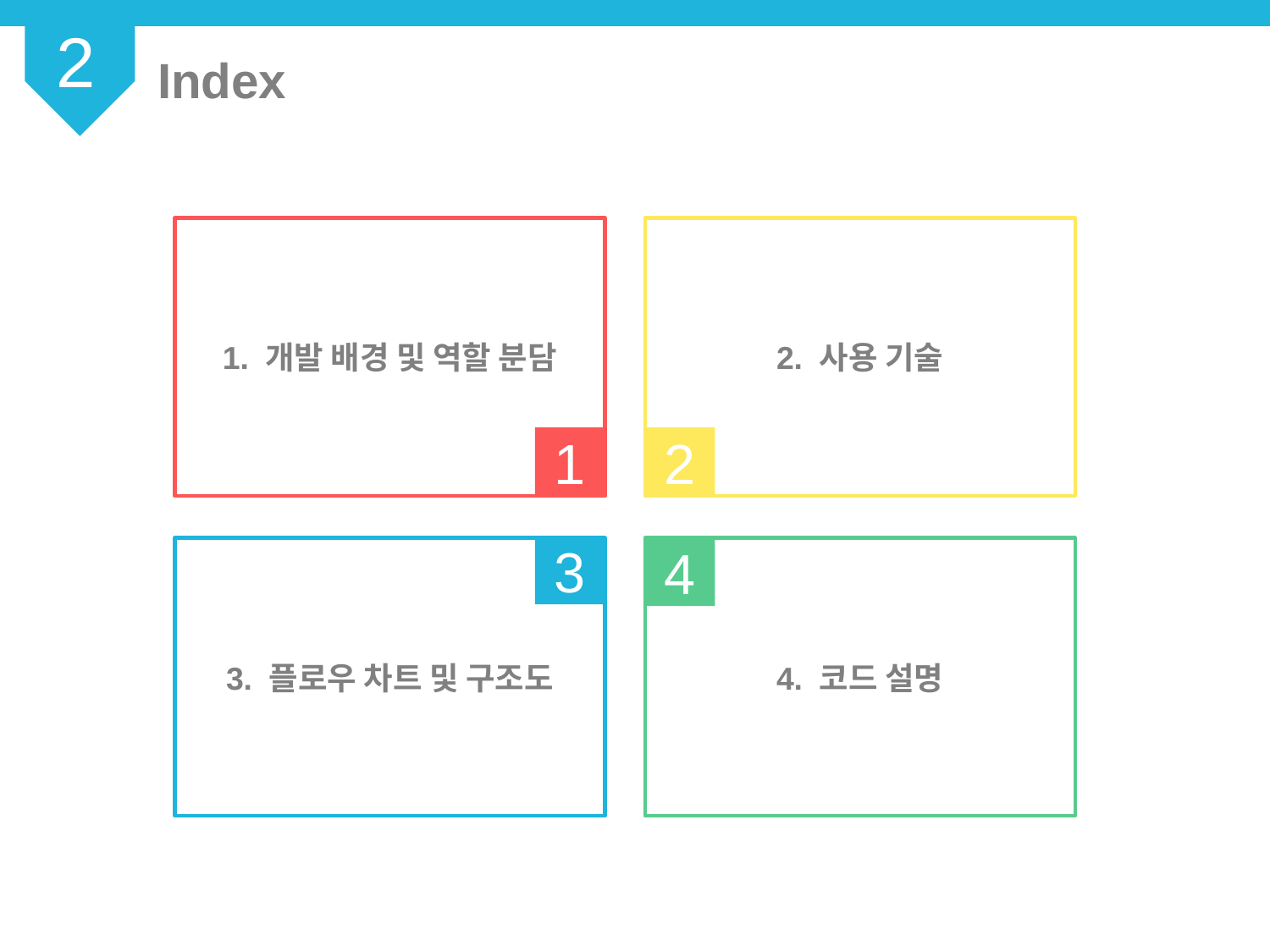

2

Index
1. 개발 배경 및 역할 분담
2. 사용 기술
1
2
3
4
3. 플로우 차트 및 구조도
4. 코드 설명